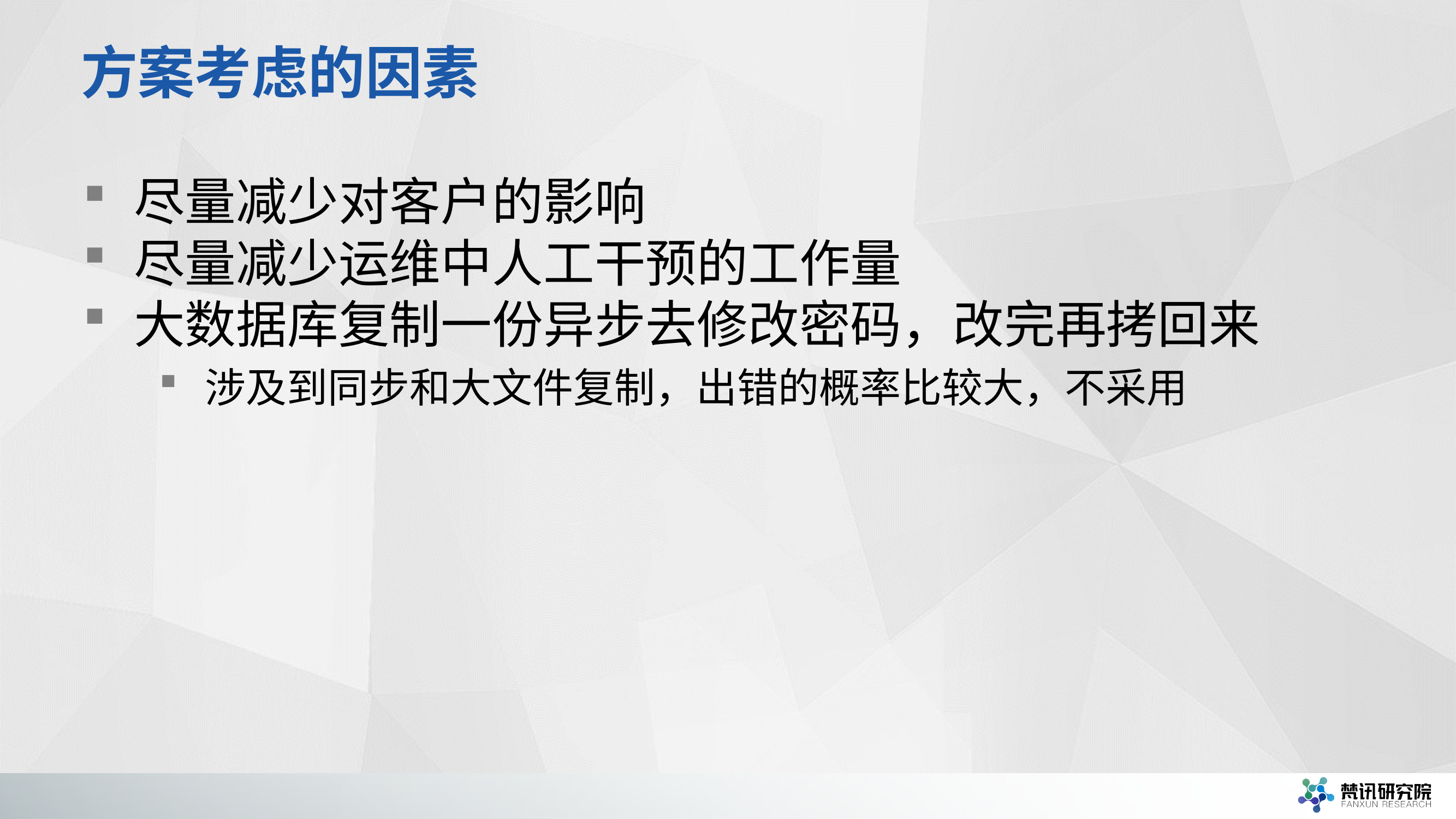

# 方案考虑的因素
尽量减少对客户的影响
尽量减少运维中人工干预的工作量
大数据库复制一份异步去修改密码，改完再拷回来
涉及到同步和大文件复制，出错的概率比较大，不采用